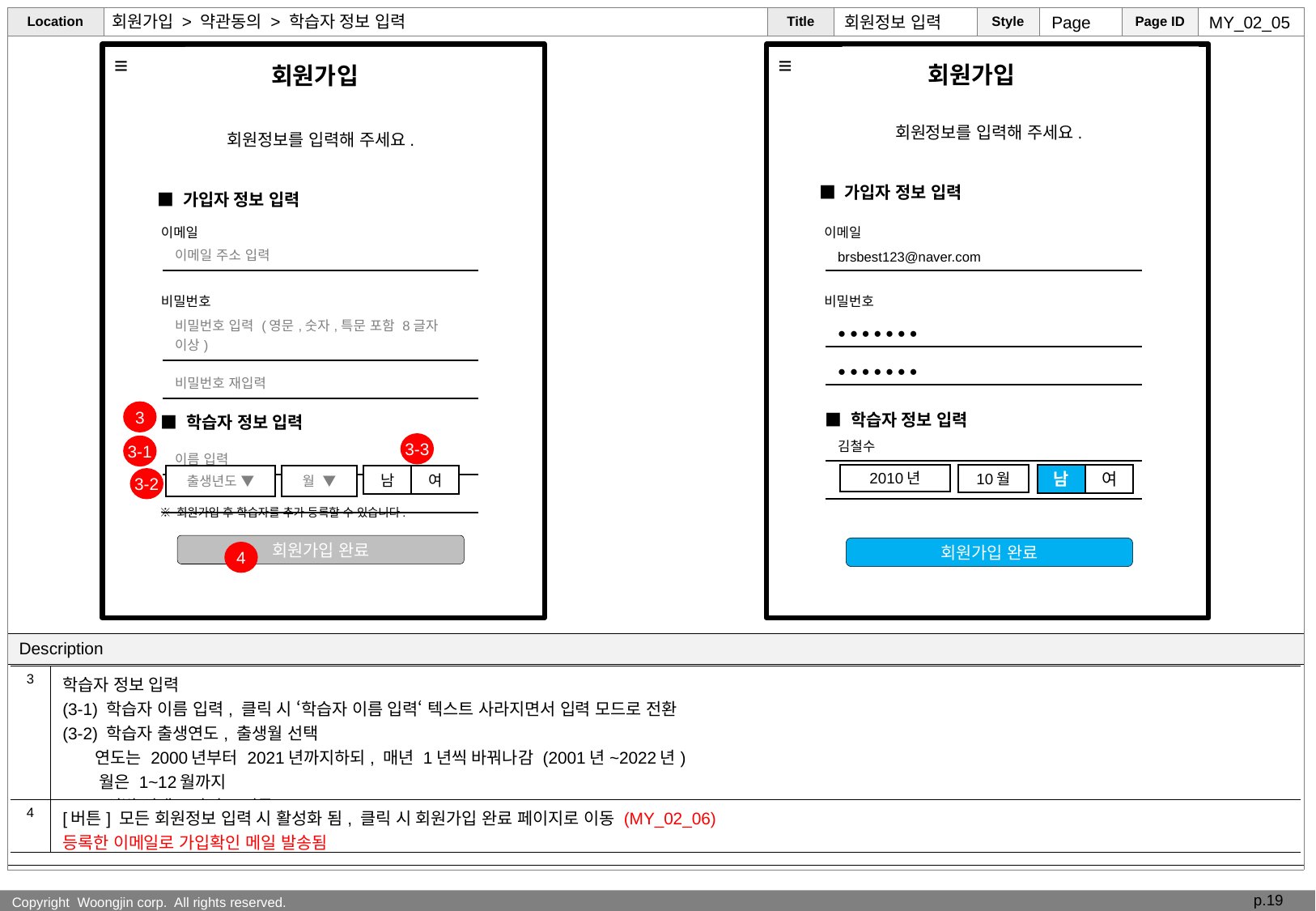

# 회원가입 > 약관동의 > 학습자 정보 입력
회원정보 입력
Page
MY_02_05
            회원가입
            회원가입
회원정보를 입력해 주세요.
회원정보를 입력해 주세요.
■ 가입자 정보 입력
■ 가입자 정보 입력
이메일
이메일
| 이메일 주소 입력 |  |  |  |
| --- | --- | --- | --- |
|  |  |  |  |
| 비밀번호 입력 (영문,숫자,특문 포함 8글자 이상) |  |  |  |
| 비밀번호 재입력 |  |  |  |
|  |  |  |  |
| 이름 입력 |  |  |  |
|  |  |  |  |
| brsbest123@naver.com |  |  |  |
| --- | --- | --- | --- |
|  |  |  |  |
| ● ● ● ● ● ● ● |  |  |  |
| ● ● ● ● ● ● ● |  |  |  |
|  |  |  |  |
| 김철수 |  |  |  |
|  |  |  |  |
비밀번호
비밀번호
3
■ 학습자 정보 입력
■ 학습자 정보 입력
3-3
3-1
10월
2010년
남
여
출생년도 ▼
월  ▼
남
여
3-2
※ 회원가입 후 학습자를 추가 등록할 수 있습니다.
회원가입 완료
회원가입 완료
4
| 3 | 학습자 정보 입력 (3-1) 학습자 이름 입력, 클릭 시 ‘학습자 이름 입력‘ 텍스트 사라지면서 입력 모드로 전환 (3-2) 학습자 출생연도, 출생월 선택 연도는 2000년부터 2021년까지하되, 매년 1년씩 바꿔나감 (2001년~2022년) 월은 1~12월까지 (3-3) 성별 선택 (라디오 버튼) |
| --- | --- |
| 4 | [버튼] 모든 회원정보 입력 시 활성화 됨, 클릭 시 회원가입 완료 페이지로 이동 (MY\_02\_06) 등록한 이메일로 가입확인 메일 발송됨 |